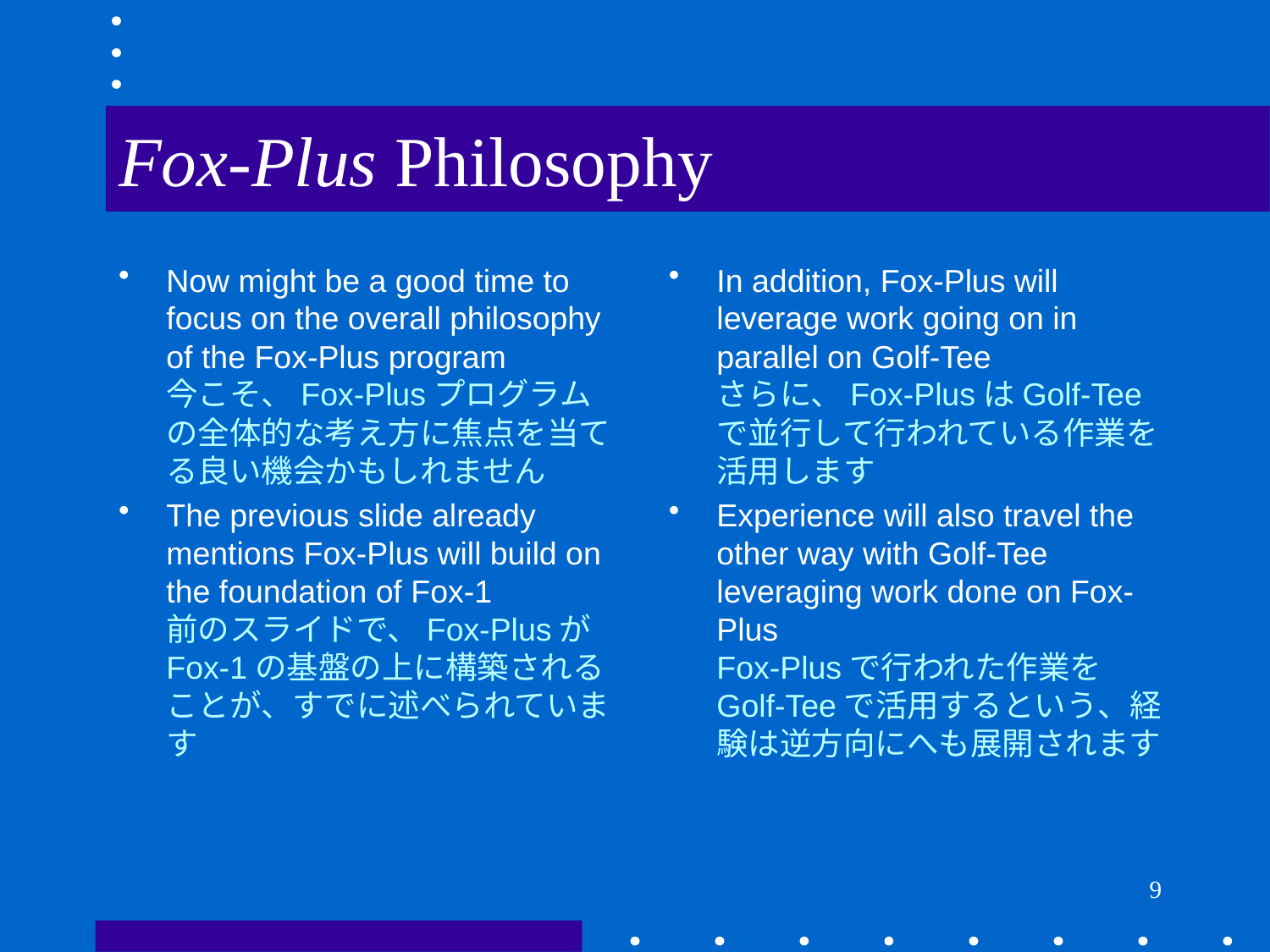

# Fox-Plus Philosophy
Now might be a good time to focus on the overall philosophy of the Fox-Plus program
今こそ、Fox-Plusプログラムの全体的な考え方に焦点を当てる良い機会かもしれません
The previous slide already mentions Fox-Plus will build on the foundation of Fox-1
前のスライドで、Fox-PlusがFox-1の基盤の上に構築されることが、すでに述べられています
In addition, Fox-Plus will leverage work going on in parallel on Golf-Tee
さらに、Fox-PlusはGolf-Teeで並行して行われている作業を活用します
Experience will also travel the other way with Golf-Tee leveraging work done on Fox-Plus
Fox-Plusで行われた作業をGolf-Teeで活用するという、経験は逆方向にへも展開されます
9